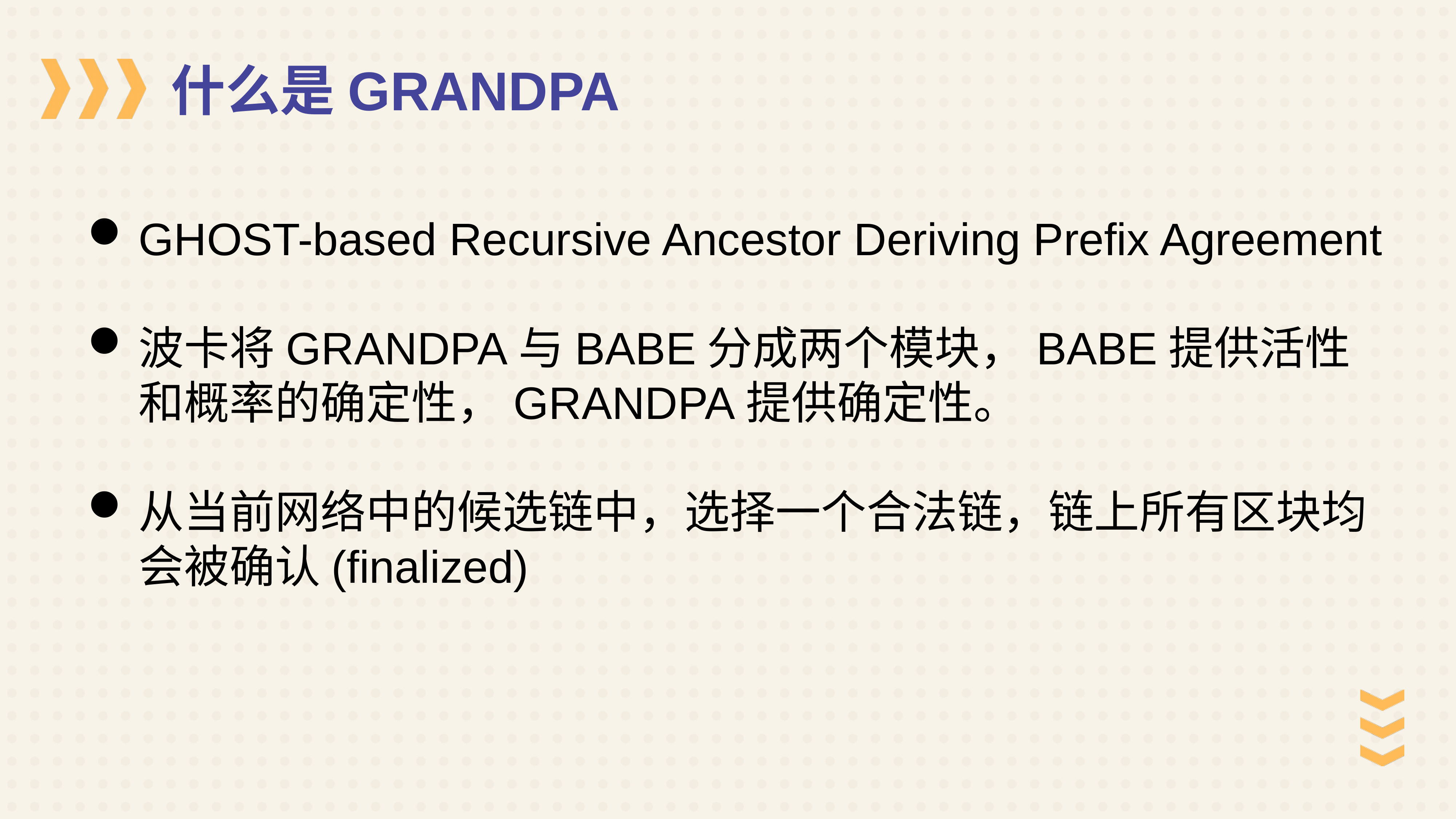

什么是GRANDPA
GHOST-based Recursive Ancestor Deriving Prefix Agreement

波卡将GRANDPA与BABE分成两个模块，BABE提供活性和概率的确定性，GRANDPA提供确定性。

从当前网络中的候选链中，选择一个合法链，链上所有区块均会被确认(finalized)